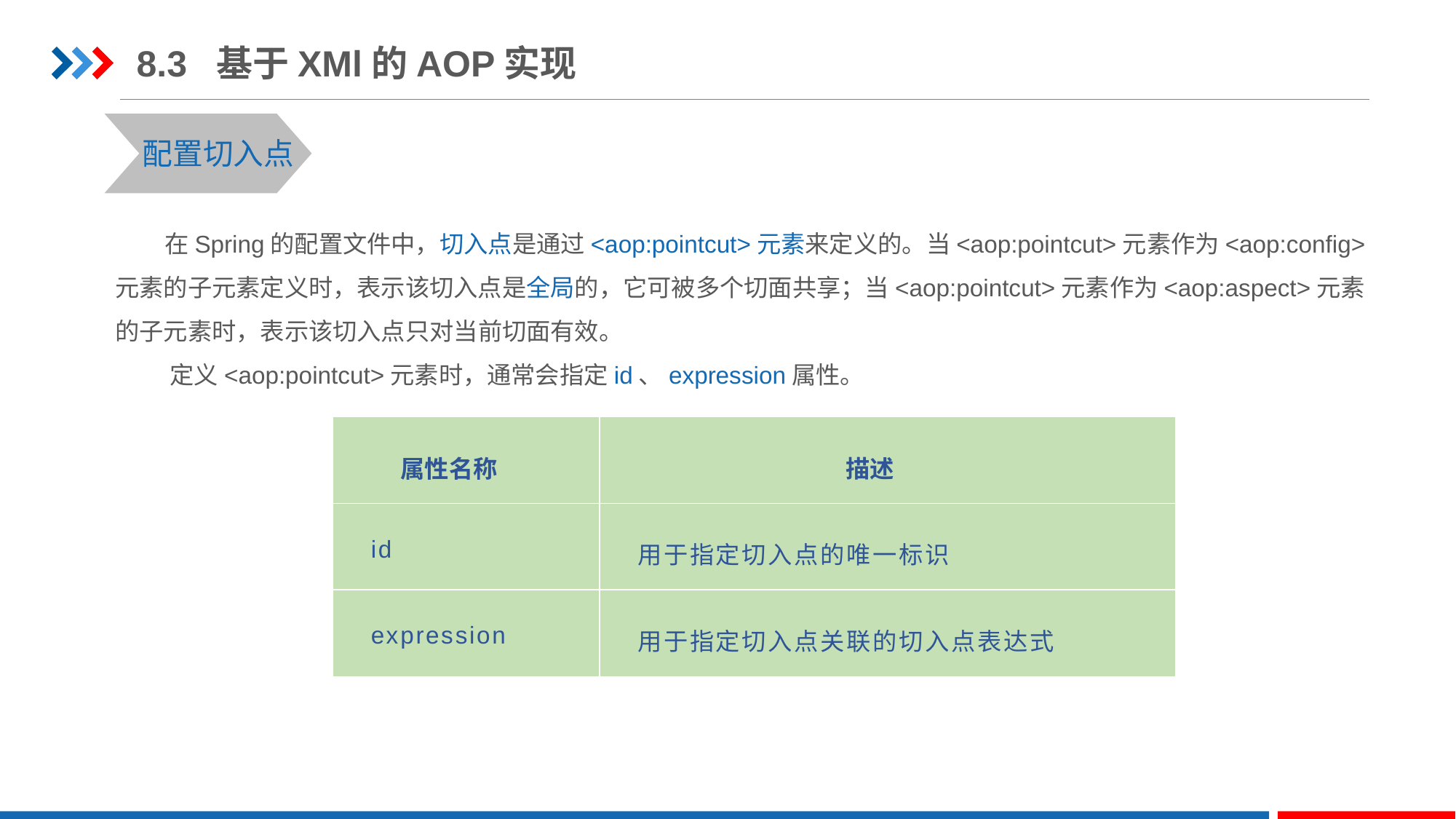

8.3  基于XMl的AOP实现

配置切入点
        在Spring的配置文件中，切入点是通过<aop:pointcut>元素来定义的。当<aop:pointcut>元素作为<aop:config>元素的子元素定义时，表示该切入点是全局的，它可被多个切面共享；当<aop:pointcut>元素作为<aop:aspect>元素的子元素时，表示该切入点只对当前切面有效。
         定义<aop:pointcut>元素时，通常会指定id、expression属性。

| 属性名称 | 描述 |
| --- | --- |
| id | 用于指定切入点的唯一标识 |
| expression | 用于指定切入点关联的切入点表达式 |